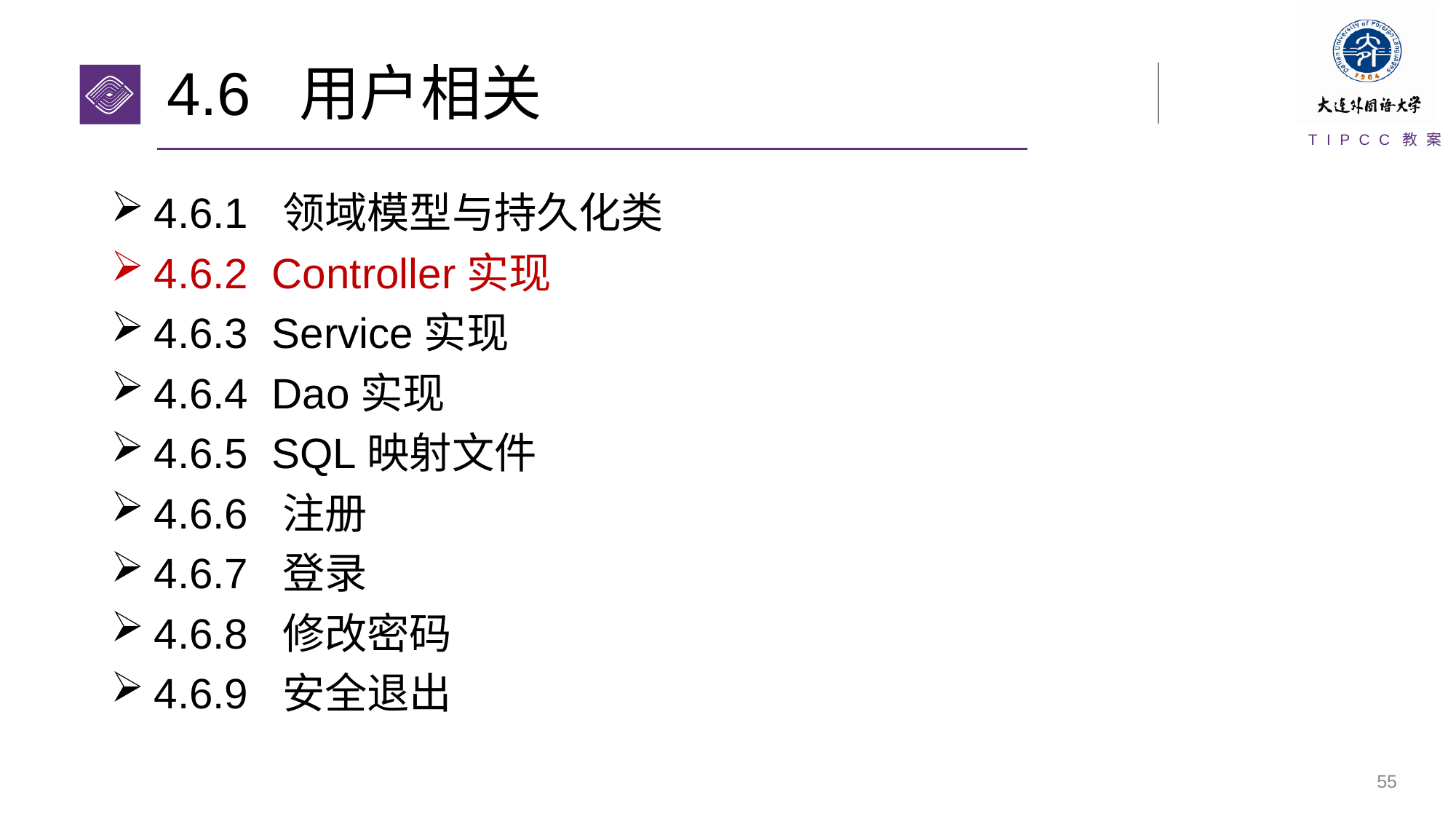

# 4.6  用户相关
4.6.1  领域模型与持久化类
4.6.2  Controller实现
4.6.3  Service实现
4.6.4  Dao实现
4.6.5  SQL映射文件
4.6.6  注册
4.6.7  登录
4.6.8  修改密码
4.6.9  安全退出
55